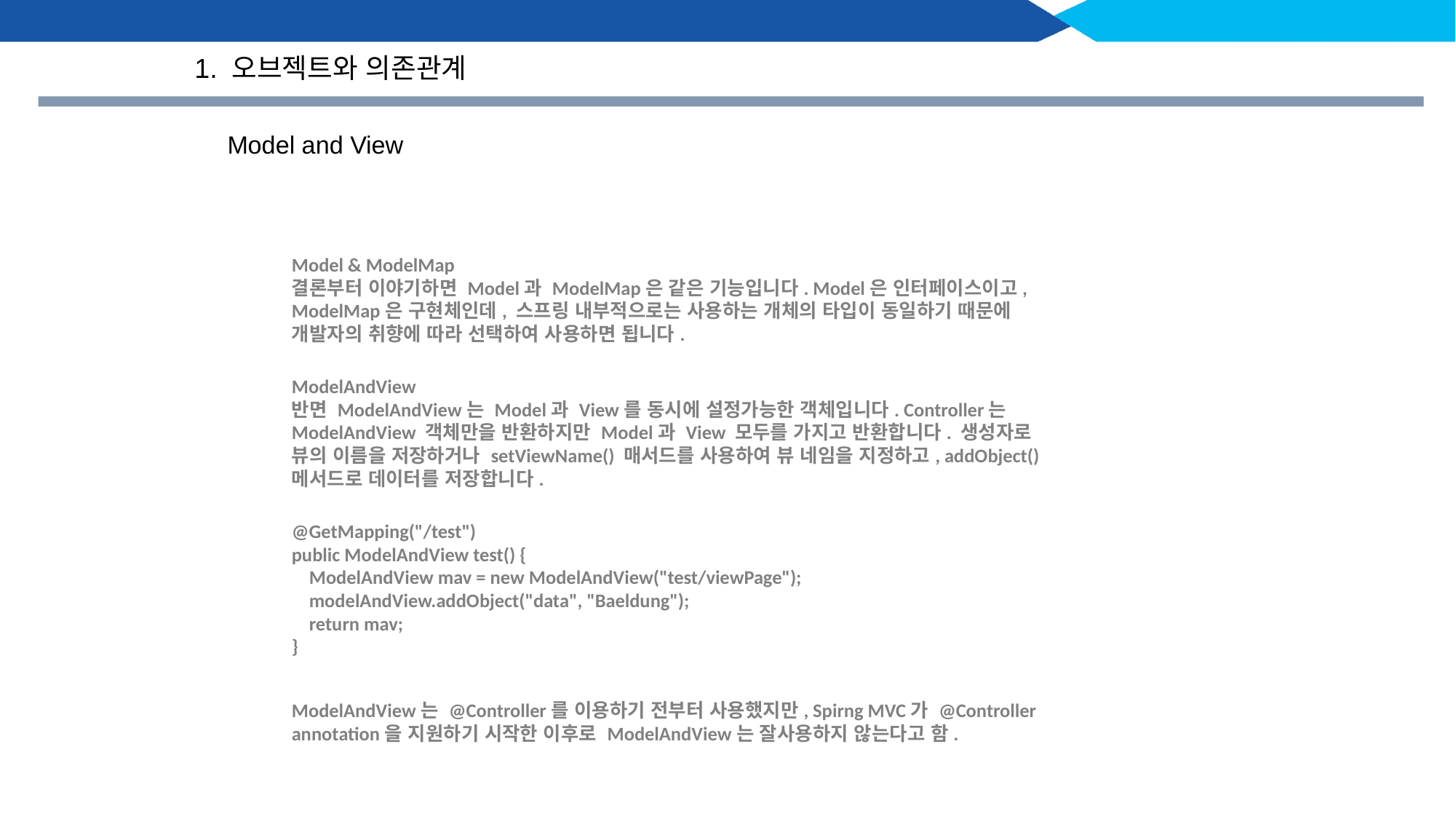

1. 오브젝트와 의존관계
Model and View
Model & ModelMap
결론부터 이야기하면 Model과 ModelMap은 같은 기능입니다. Model은 인터페이스이고, ModelMap은 구현체인데, 스프링 내부적으로는 사용하는 개체의 타입이 동일하기 때문에 개발자의 취향에 따라 선택하여 사용하면 됩니다.
ModelAndView
반면 ModelAndView는 Model과 View를 동시에 설정가능한 객체입니다. Controller는 ModelAndView 객체만을 반환하지만 Model과 View 모두를 가지고 반환합니다. 생성자로 뷰의 이름을 저장하거나 setViewName() 매서드를 사용하여 뷰 네임을 지정하고, addObject() 메서드로 데이터를 저장합니다.
@GetMapping("/test")
public ModelAndView test() {
    ModelAndView mav = new ModelAndView("test/viewPage");
    modelAndView.addObject("data", "Baeldung");
    return mav;
}
ModelAndView는 @Controller를 이용하기 전부터 사용했지만, Spirng MVC가 @Controller annotation을 지원하기 시작한 이후로 ModelAndView는 잘사용하지 않는다고 함.